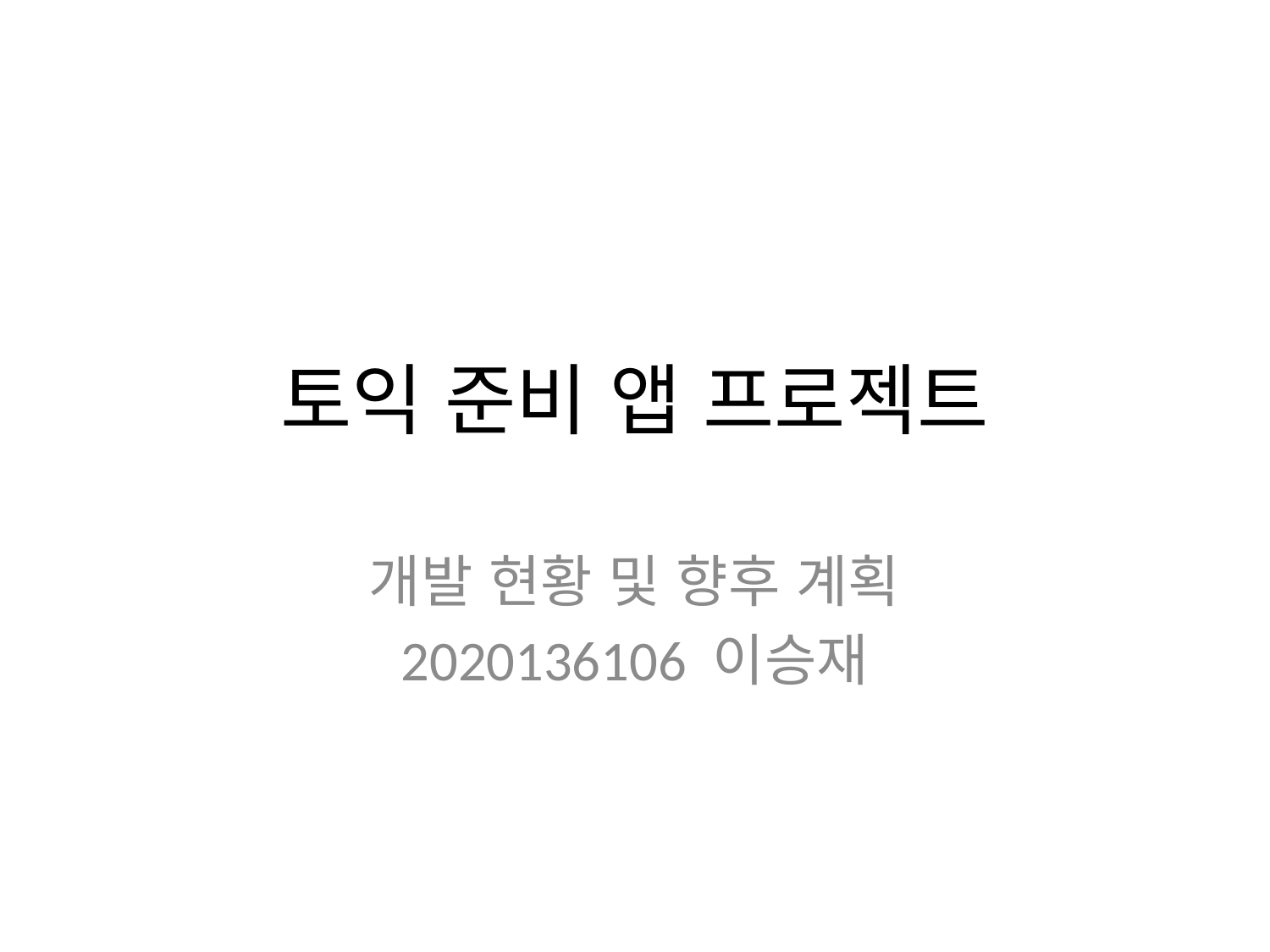

# 토익 준비 앱 프로젝트
개발 현황 및 향후 계획
2020136106 이승재